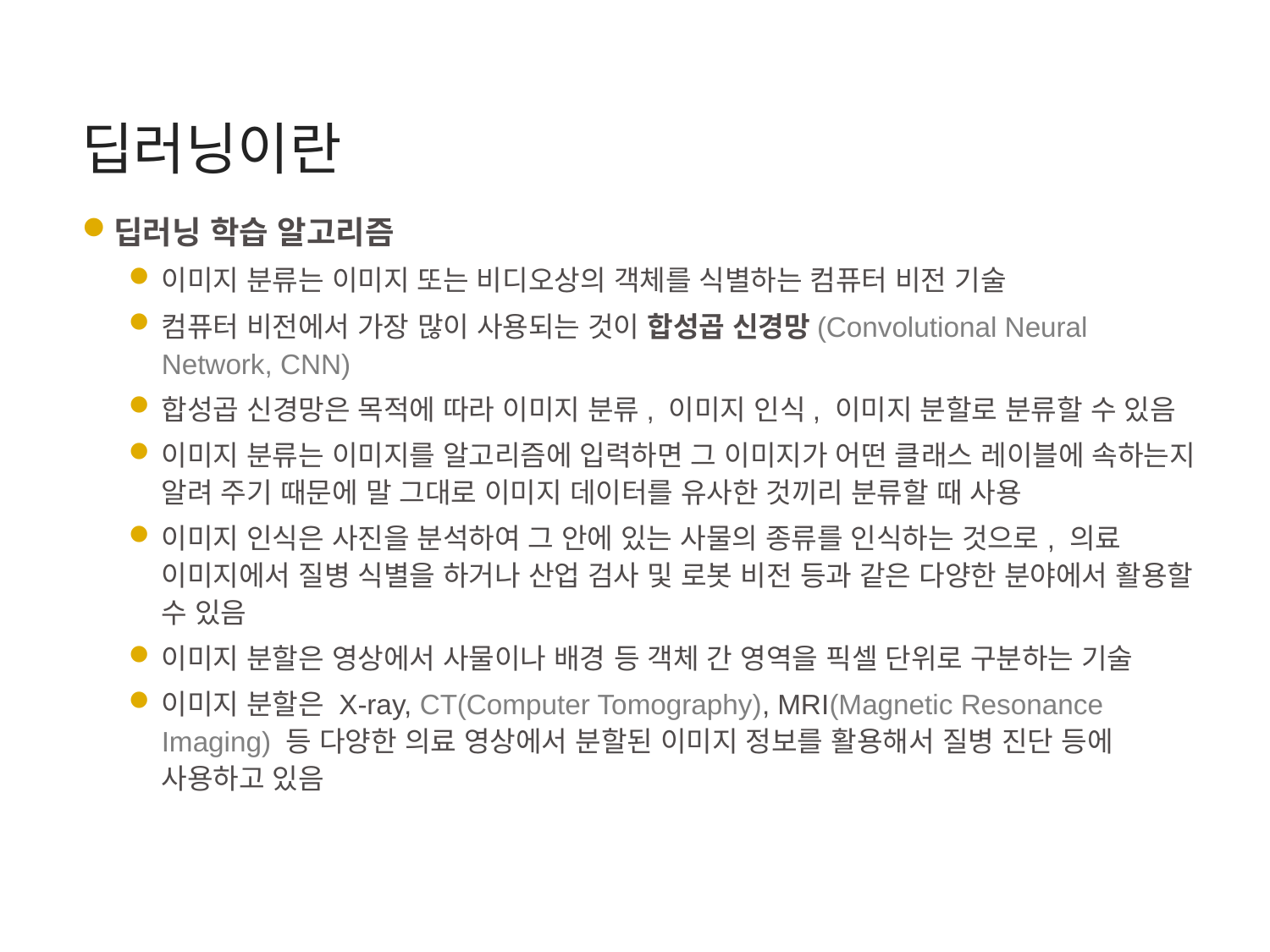

# 딥러닝이란
딥러닝 학습 알고리즘
이미지 분류는 이미지 또는 비디오상의 객체를 식별하는 컴퓨터 비전 기술
컴퓨터 비전에서 가장 많이 사용되는 것이 합성곱 신경망(Convolutional Neural Network, CNN)
합성곱 신경망은 목적에 따라 이미지 분류, 이미지 인식, 이미지 분할로 분류할 수 있음
이미지 분류는 이미지를 알고리즘에 입력하면 그 이미지가 어떤 클래스 레이블에 속하는지 알려 주기 때문에 말 그대로 이미지 데이터를 유사한 것끼리 분류할 때 사용
이미지 인식은 사진을 분석하여 그 안에 있는 사물의 종류를 인식하는 것으로, 의료 이미지에서 질병 식별을 하거나 산업 검사 및 로봇 비전 등과 같은 다양한 분야에서 활용할 수 있음
이미지 분할은 영상에서 사물이나 배경 등 객체 간 영역을 픽셀 단위로 구분하는 기술
이미지 분할은 X-ray, CT(Computer Tomography), MRI(Magnetic Resonance Imaging) 등 다양한 의료 영상에서 분할된 이미지 정보를 활용해서 질병 진단 등에 사용하고 있음